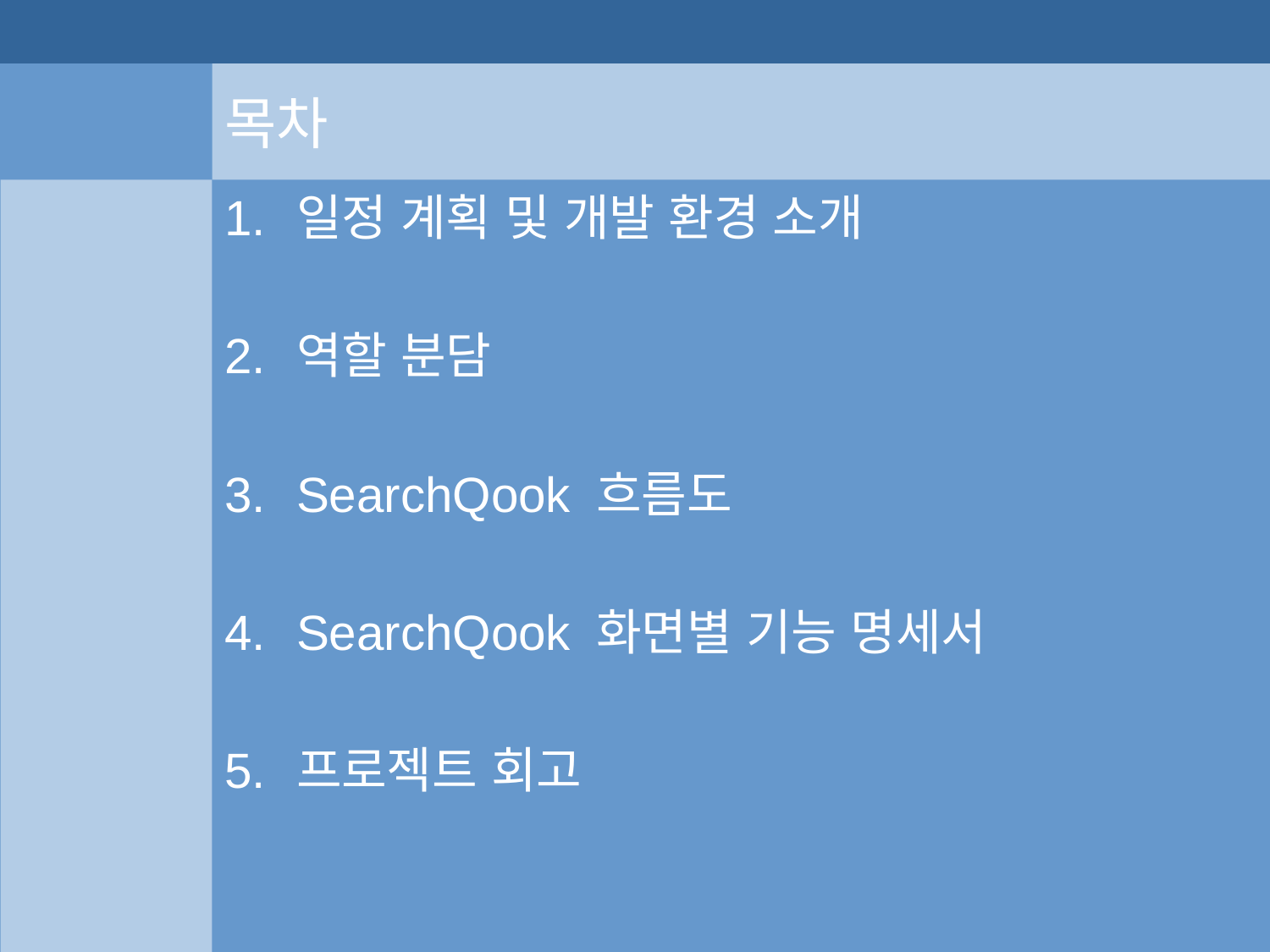

# 목차
일정 계획 및 개발 환경 소개

역할 분담

SearchQook 흐름도

SearchQook 화면별 기능 명세서

프로젝트 회고